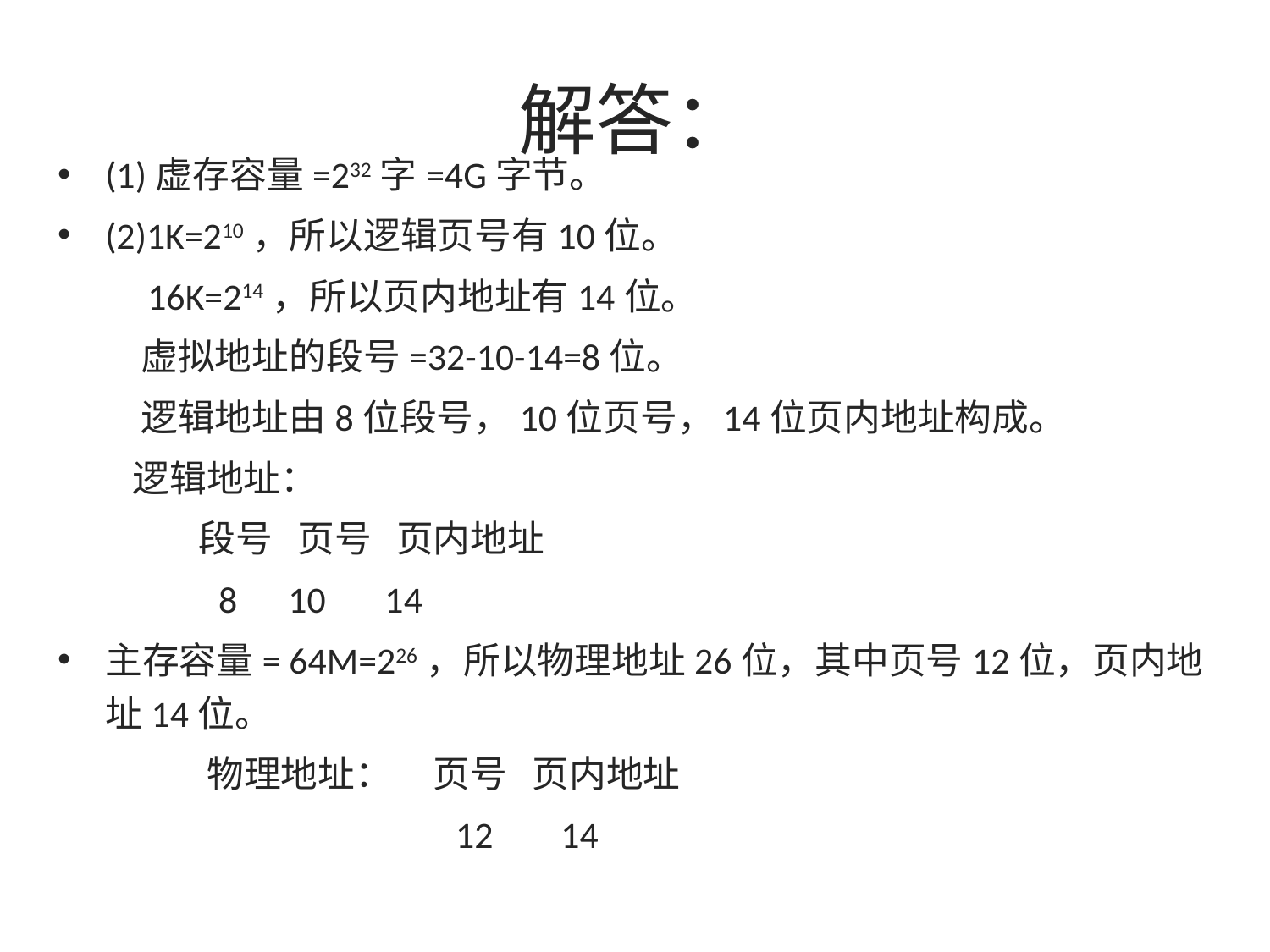

解答：
(1)虚存容量=232字=4G字节。
(2)1K=210，所以逻辑页号有10位。
	     16K=214，所以页内地址有14位。
         虚拟地址的段号=32-10-14=8位。
         逻辑地址由8位段号，10位页号，14位页内地址构成。
        逻辑地址：
                段号   页号   页内地址
                   8      10       14
主存容量= 64M=226，所以物理地址26位，其中页号12位，页内地址14位。
                 物理地址：     页号   页内地址
                                               12        14